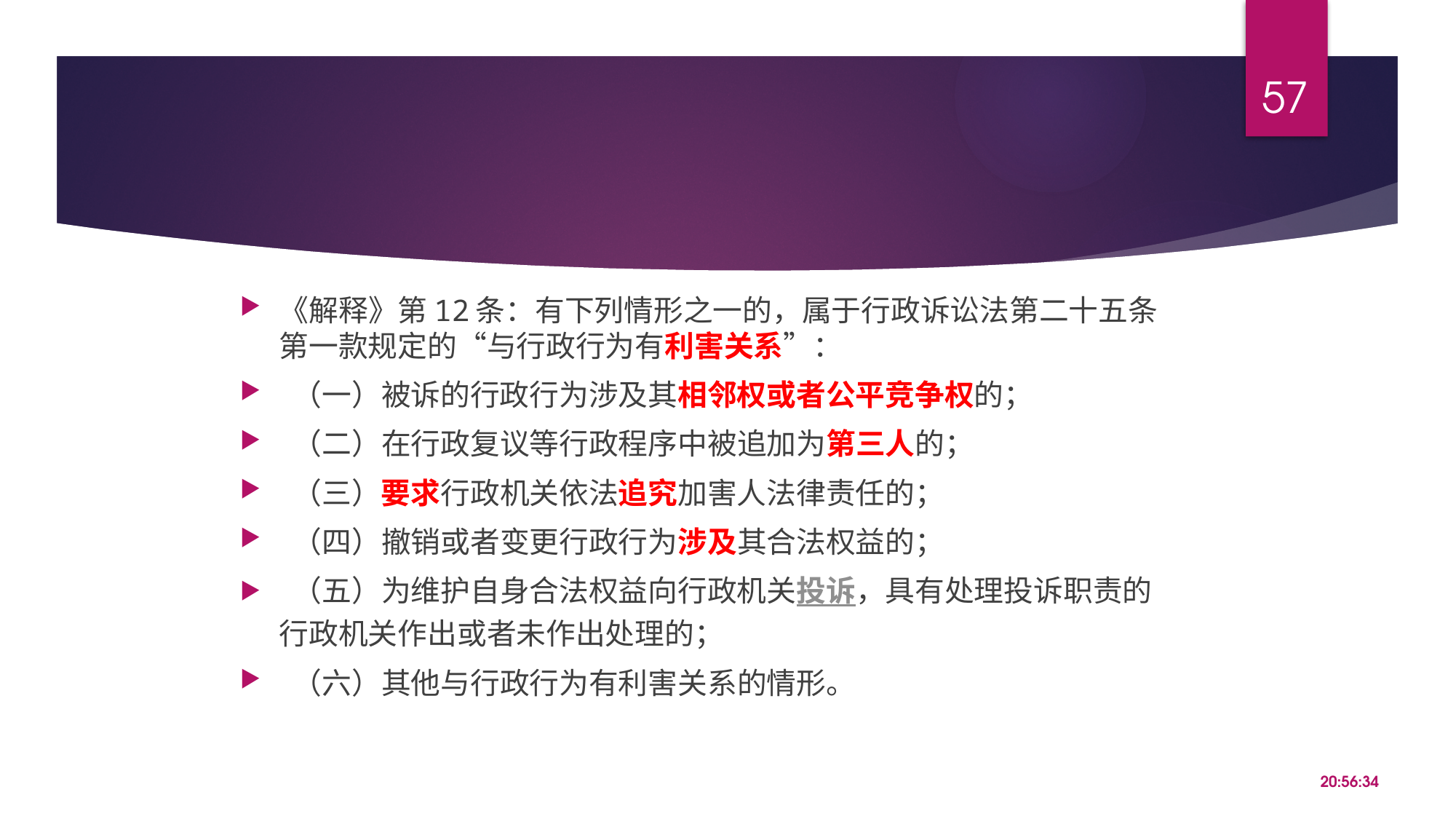

57
#
《解释》第12条：有下列情形之一的，属于行政诉讼法第二十五条第一款规定的“与行政行为有利害关系”：
 （一）被诉的行政行为涉及其相邻权或者公平竞争权的；
 （二）在行政复议等行政程序中被追加为第三人的；
 （三）要求行政机关依法追究加害人法律责任的；
 （四）撤销或者变更行政行为涉及其合法权益的；
 （五）为维护自身合法权益向行政机关投诉，具有处理投诉职责的行政机关作出或者未作出处理的；
 （六）其他与行政行为有利害关系的情形。
20:56:34